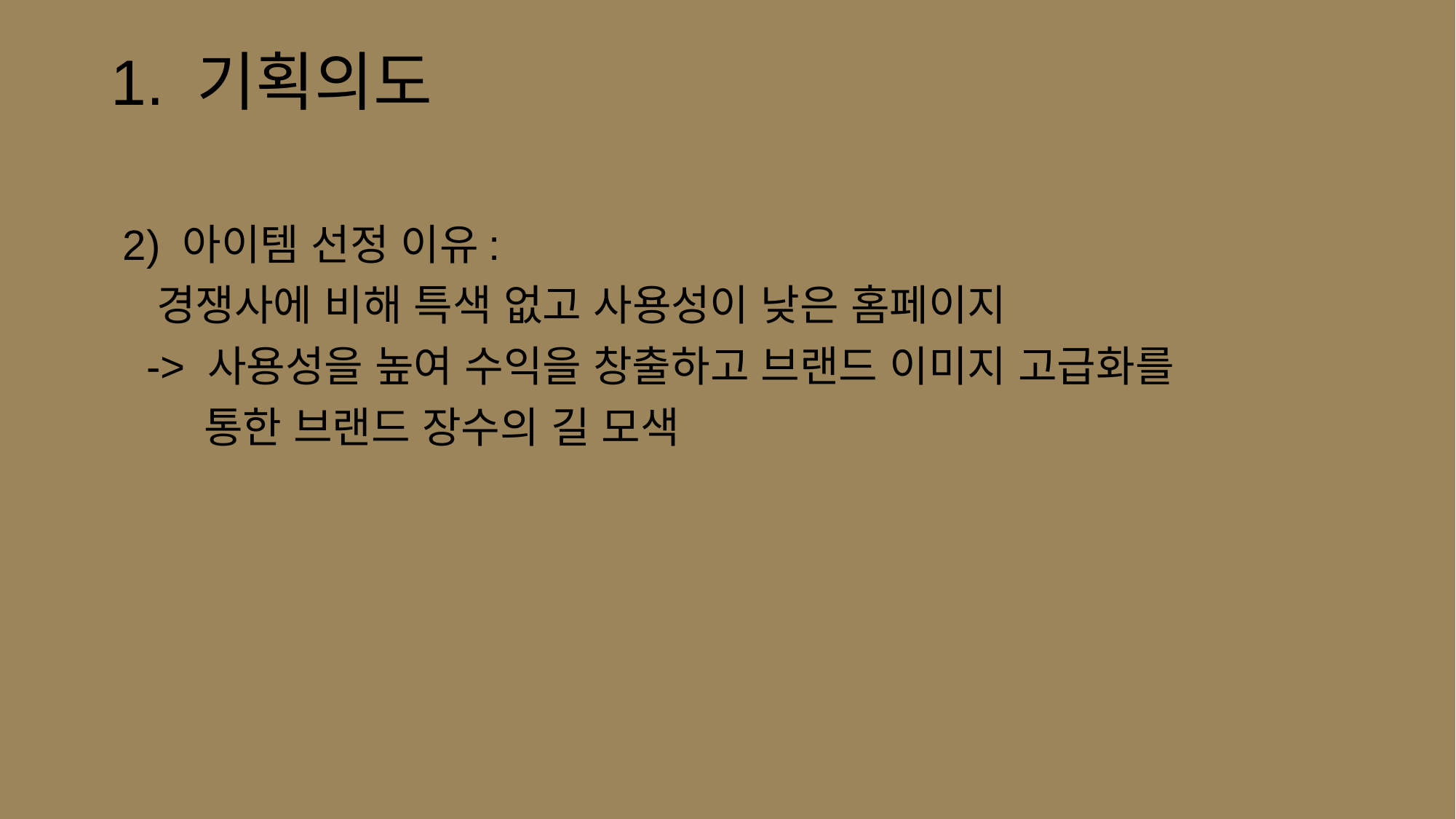

# 1. 기획의도
 2) 아이템 선정 이유:
   경쟁사에 비해 특색 없고 사용성이 낮은 홈페이지
   -> 사용성을 높여 수익을 창출하고 브랜드 이미지 고급화를
       통한 브랜드 장수의 길 모색